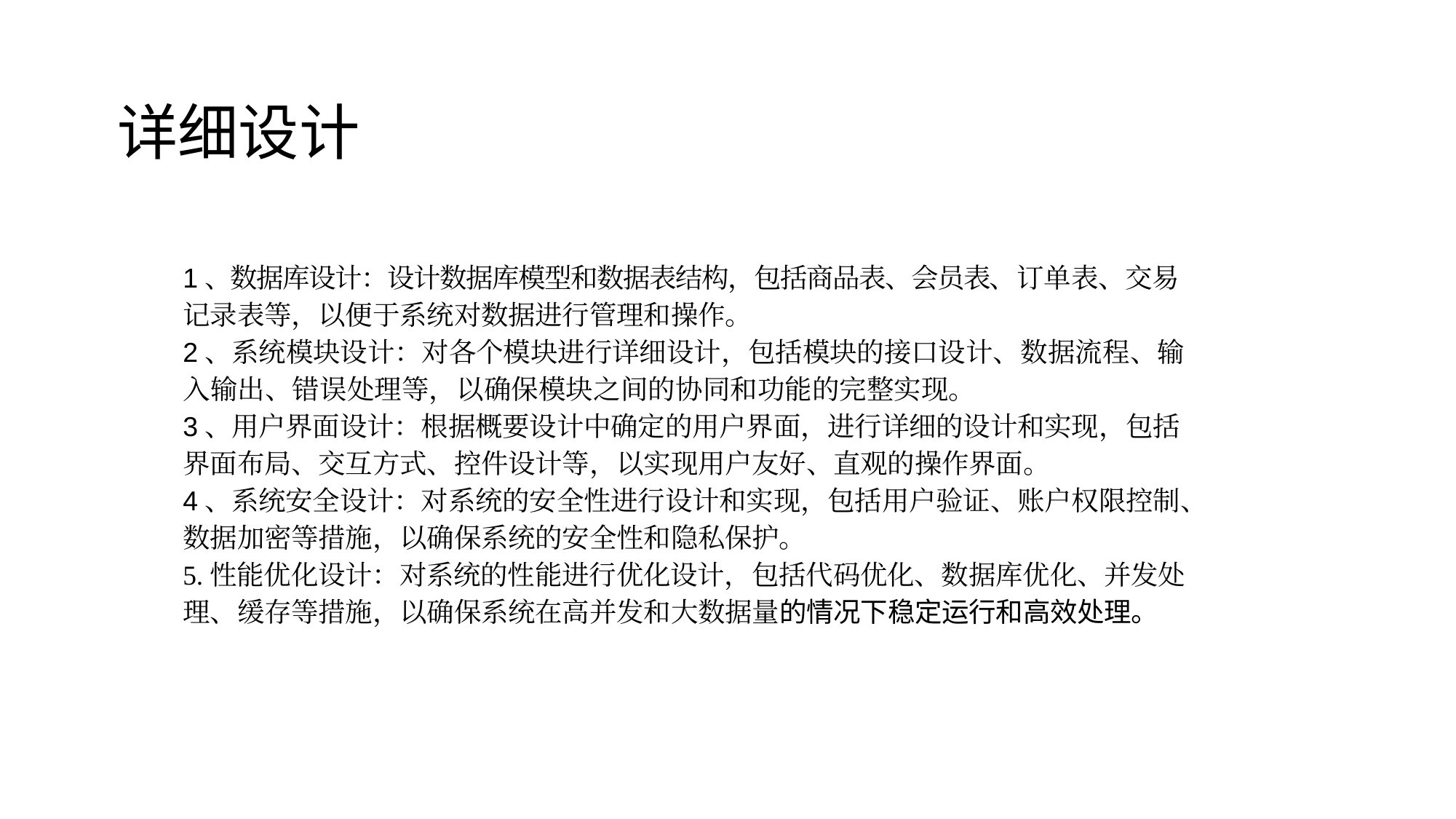

详细设计
1、数据库设计：设计数据库模型和数据表结构，包括商品表、会员表、订单表、交易记录表等，以便于系统对数据进行管理和操作。
2、系统模块设计：对各个模块进行详细设计，包括模块的接口设计、数据流程、输入输出、错误处理等，以确保模块之间的协同和功能的完整实现。
3、用户界面设计：根据概要设计中确定的用户界面，进行详细的设计和实现，包括界面布局、交互方式、控件设计等，以实现用户友好、直观的操作界面。
4、系统安全设计：对系统的安全性进行设计和实现，包括用户验证、账户权限控制、数据加密等措施，以确保系统的安全性和隐私保护。
5.性能优化设计：对系统的性能进行优化设计，包括代码优化、数据库优化、并发处理、缓存等措施，以确保系统在高并发和大数据量的情况下稳定运行和高效处理。